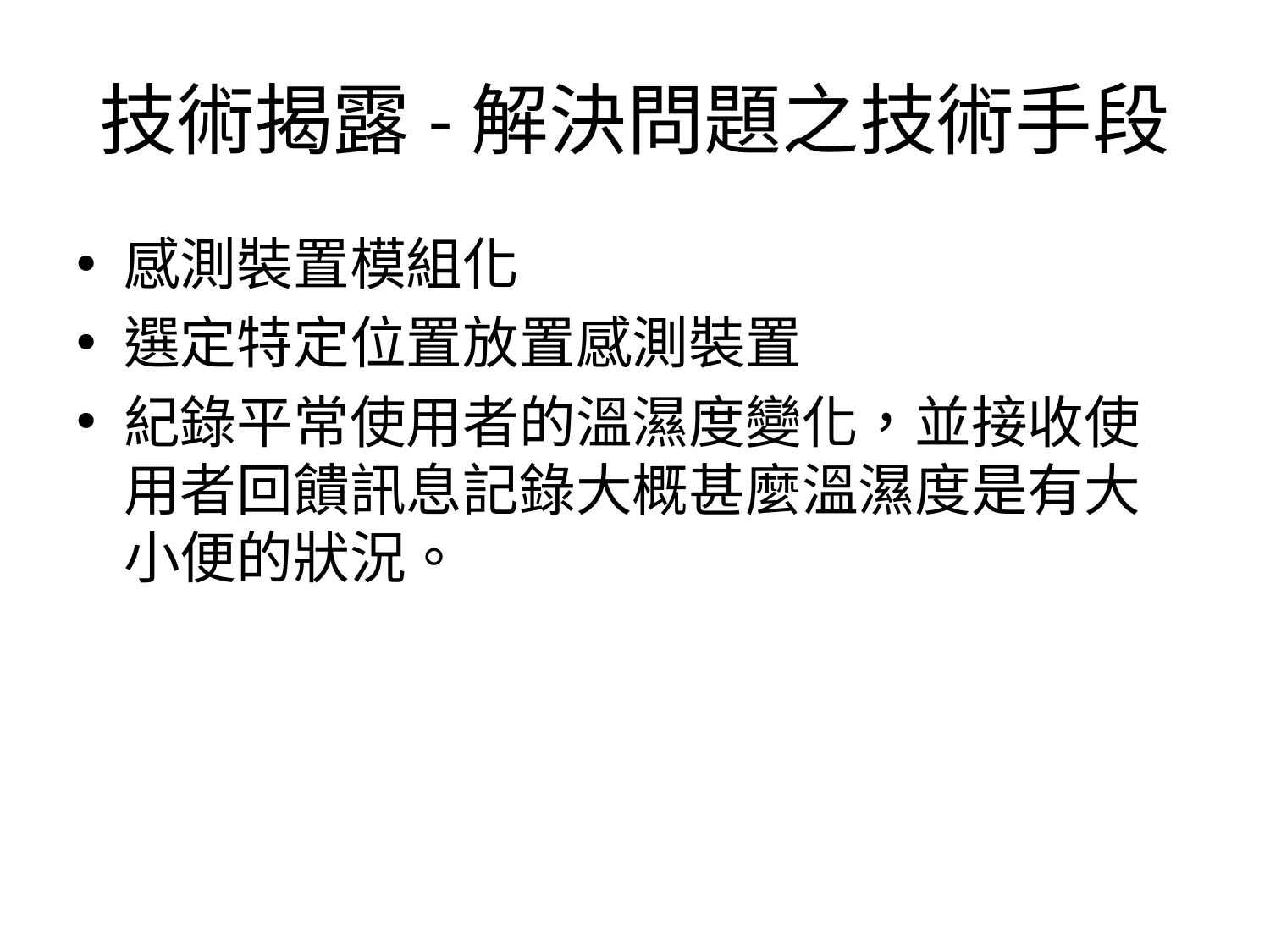

# 技術揭露-解決問題之技術手段
感測裝置模組化
選定特定位置放置感測裝置
紀錄平常使用者的溫濕度變化，並接收使用者回饋訊息記錄大概甚麼溫濕度是有大小便的狀況。